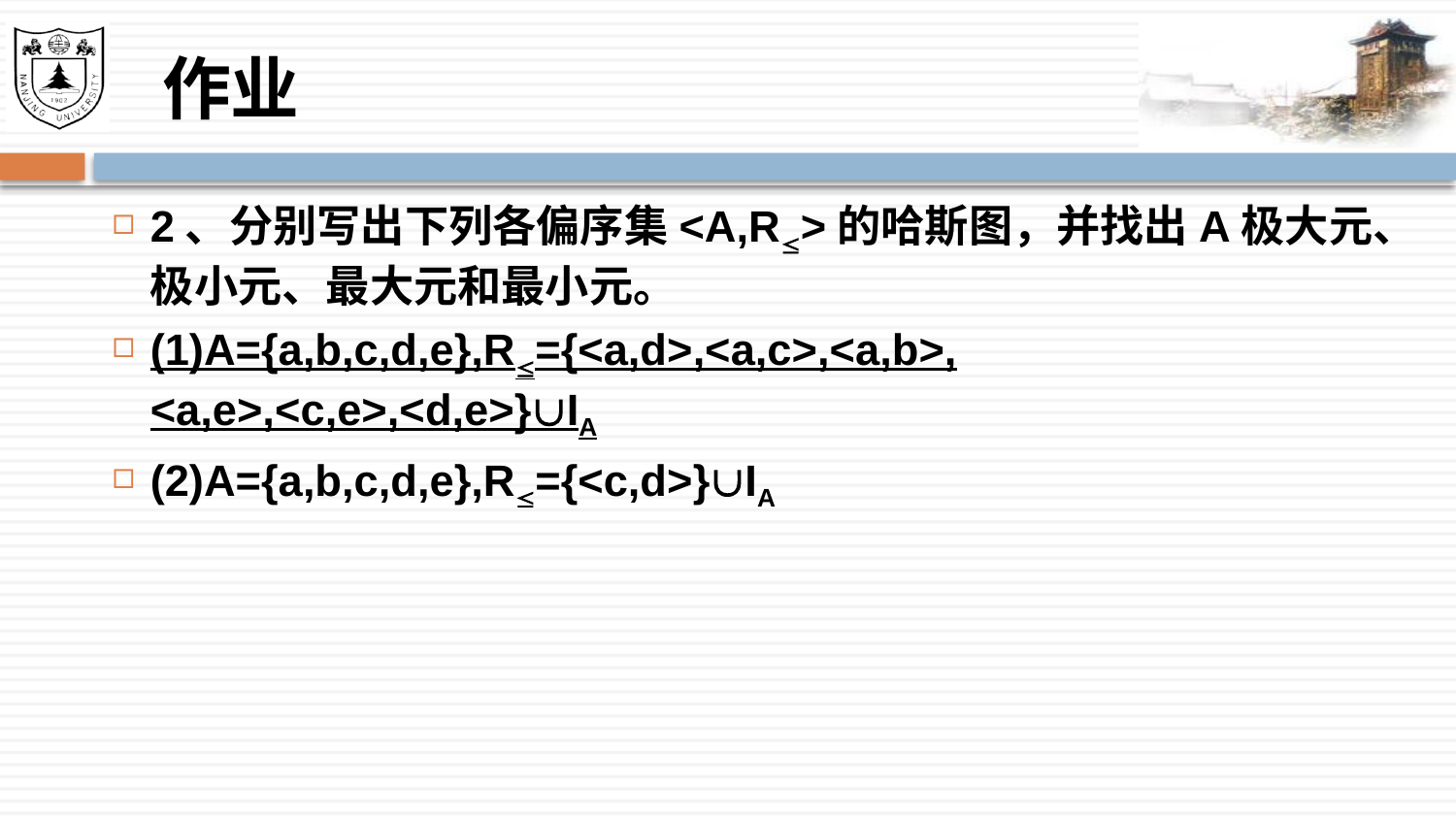

# 作业
2、分别写出下列各偏序集<A,R≤>的哈斯图，并找出A极大元、极小元、最大元和最小元。
(1)A={a,b,c,d,e},R≤={<a,d>,<a,c>,<a,b>,
<a,e>,<c,e>,<d,e>}∪IA
(2)A={a,b,c,d,e},R≤={<c,d>}∪IA